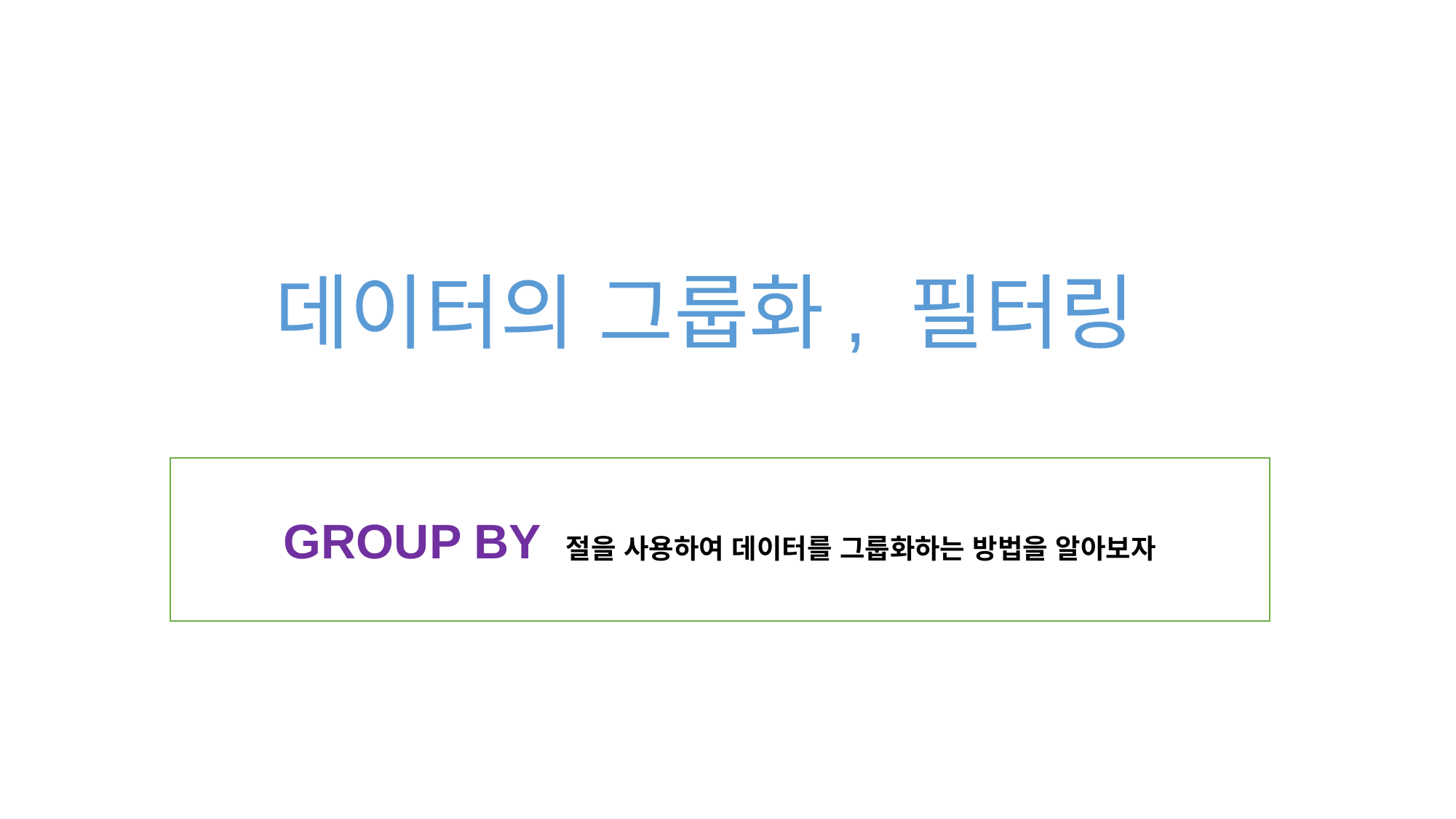

데이터의 그룹화, 필터링
GROUP BY 절을 사용하여 데이터를 그룹화하는 방법을 알아보자